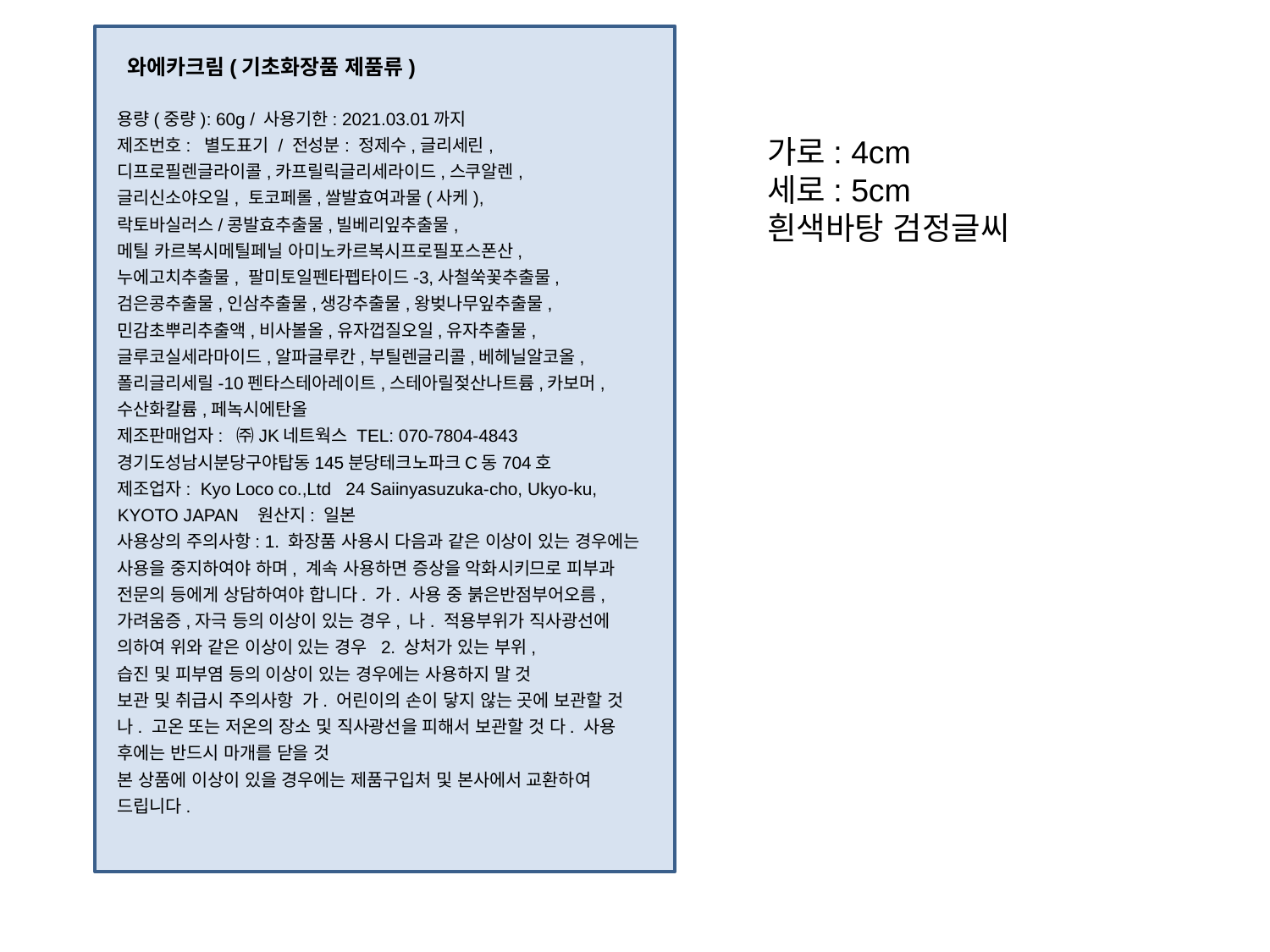

와에카크림(기초화장품 제품류)
용량(중량): 60g / 사용기한: 2021.03.01까지
제조번호:  별도표기 / 전성분: 정제수,글리세린,
디프로필렌글라이콜,카프릴릭글리세라이드,스쿠알렌,
글리신소야오일, 토코페롤,쌀발효여과물(사케),
락토바실러스/콩발효추출물,빌베리잎추출물,
메틸 카르복시메틸페닐 아미노카르복시프로필포스폰산,
누에고치추출물, 팔미토일펜타펩타이드-3,사철쑥꽃추출물,
검은콩추출물,인삼추출물,생강추출물,왕벚나무잎추출물,
민감초뿌리추출액,비사볼올,유자껍질오일,유자추출물,
글루코실세라마이드,알파글루칸,부틸렌글리콜,베헤닐알코올,
폴리글리세릴-10펜타스테아레이트,스테아릴젖산나트륨,카보머, 수산화칼륨,페녹시에탄올
제조판매업자:  ㈜JK네트웍스 TEL: 070-7804-4843
경기도성남시분당구야탑동145분당테크노파크C동704호
제조업자:  Kyo Loco co.,Ltd   24 Saiinyasuzuka-cho, Ukyo-ku, KYOTO JAPAN   원산지: 일본
사용상의 주의사항: 1. 화장품 사용시 다음과 같은 이상이 있는 경우에는 사용을 중지하여야 하며, 계속 사용하면 증상을 악화시키므로 피부과 전문의 등에게 상담하여야 합니다. 가. 사용 중 붉은반점부어오름,가려움증,자극 등의 이상이 있는 경우, 나. 적용부위가 직사광선에 의하여 위와 같은 이상이 있는 경우  2. 상처가 있는 부위,
습진 및 피부염 등의 이상이 있는 경우에는 사용하지 말 것
보관 및 취급시 주의사항  가. 어린이의 손이 닿지 않는 곳에 보관할 것  나. 고온 또는 저온의 장소 및 직사광선을 피해서 보관할 것 다. 사용 후에는 반드시 마개를 닫을 것
본 상품에 이상이 있을 경우에는 제품구입처 및 본사에서 교환하여 드립니다.
가로: 4cm
세로: 5cm
흰색바탕 검정글씨